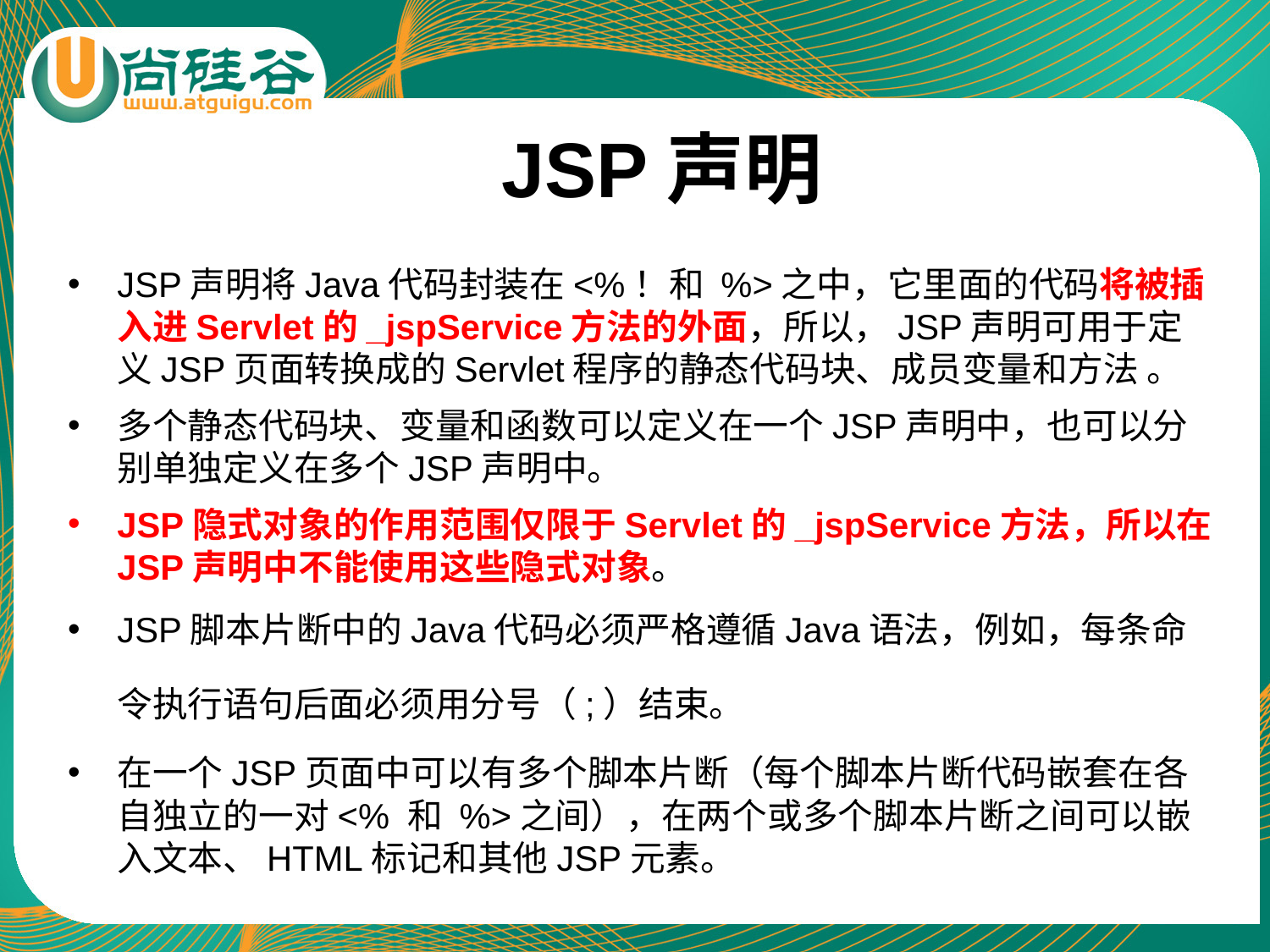

# JSP声明
JSP声明将Java代码封装在<%！和 %>之中，它里面的代码将被插入进Servlet的_jspService方法的外面，所以，JSP声明可用于定义JSP页面转换成的Servlet程序的静态代码块、成员变量和方法 。
多个静态代码块、变量和函数可以定义在一个JSP声明中，也可以分别单独定义在多个JSP声明中。
JSP隐式对象的作用范围仅限于Servlet的_jspService方法，所以在JSP声明中不能使用这些隐式对象。
JSP脚本片断中的Java代码必须严格遵循Java语法，例如，每条命令执行语句后面必须用分号（;）结束。
在一个JSP页面中可以有多个脚本片断（每个脚本片断代码嵌套在各自独立的一对<% 和 %>之间），在两个或多个脚本片断之间可以嵌入文本、HTML标记和其他JSP元素。